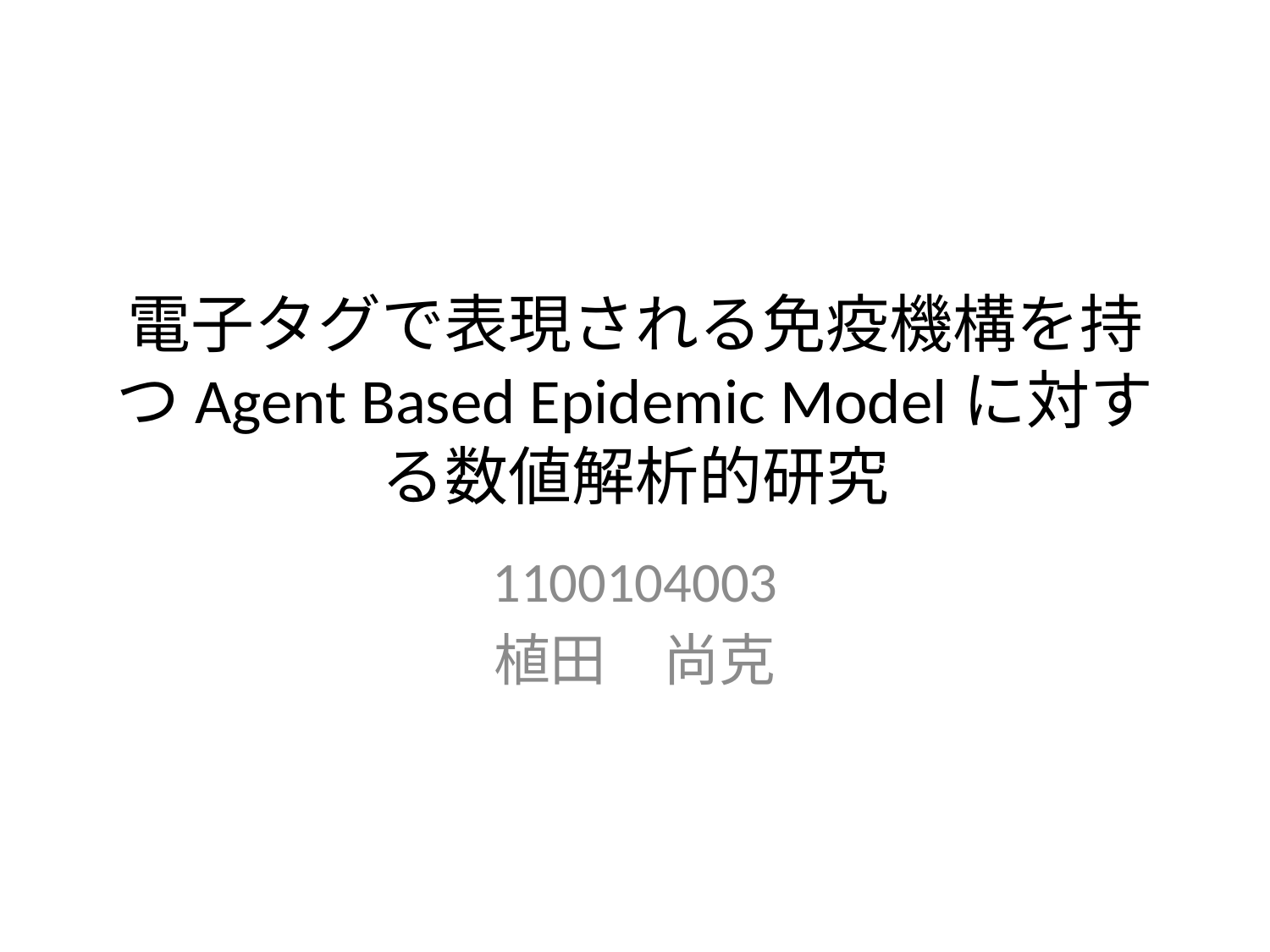

# 電子タグで表現される免疫機構を持つAgent Based Epidemic Modelに対する数値解析的研究
1100104003
植田　尚克